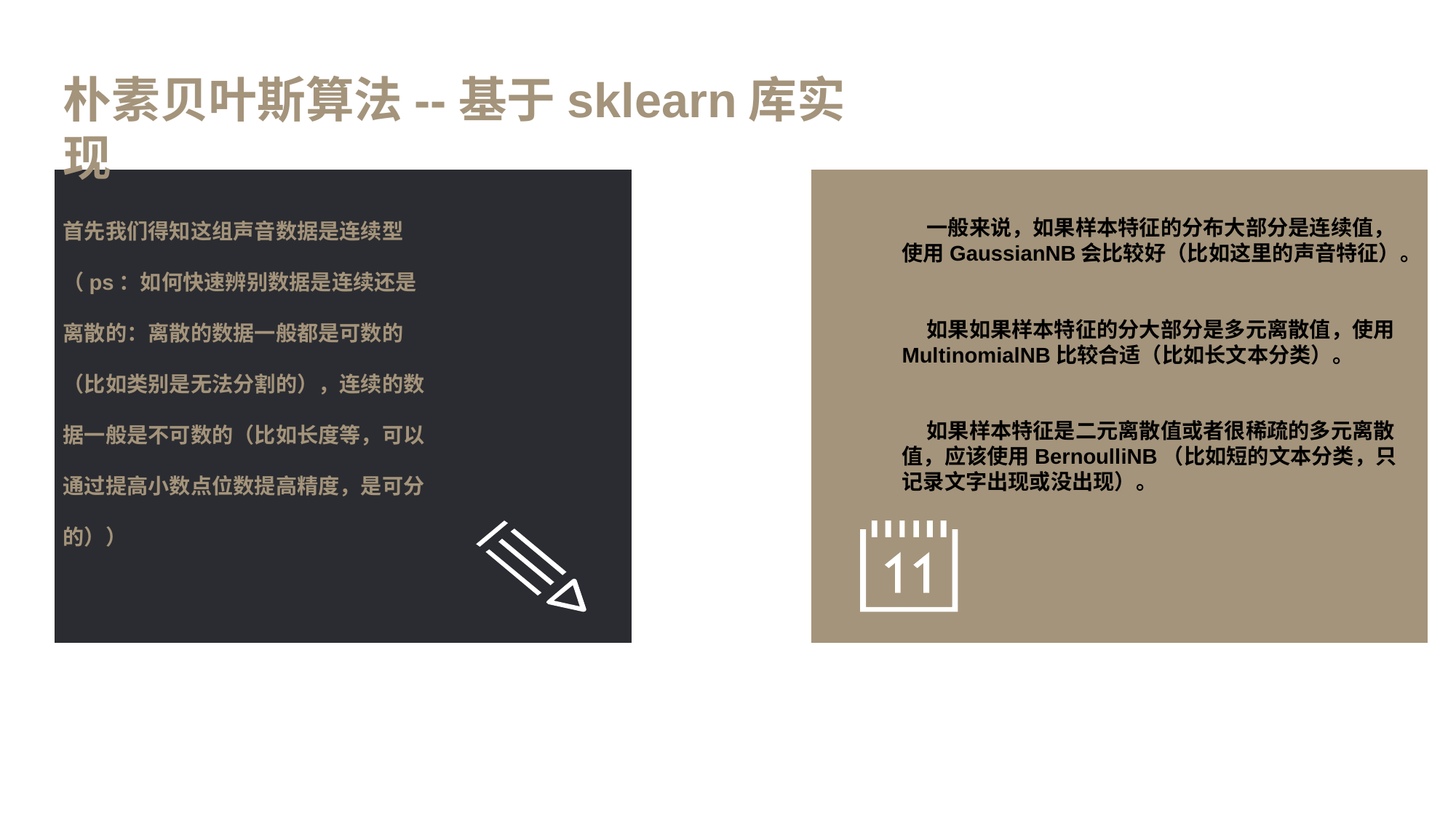

朴素贝叶斯算法--基于sklearn库实现

首先我们得知这组声音数据是连续型（ps：如何快速辨别数据是连续还是离散的：离散的数据一般都是可数的（比如类别是无法分割的），连续的数据一般是不可数的（比如长度等，可以通过提高小数点位数提高精度，是可分的））
    一般来说，如果样本特征的分布大部分是连续值，使用GaussianNB会比较好（比如这里的声音特征）。

    如果如果样本特征的分大部分是多元离散值，使用MultinomialNB比较合适（比如长文本分类）。

    如果样本特征是二元离散值或者很稀疏的多元离散值，应该使用BernoulliNB（比如短的文本分类，只记录文字出现或没出现）。